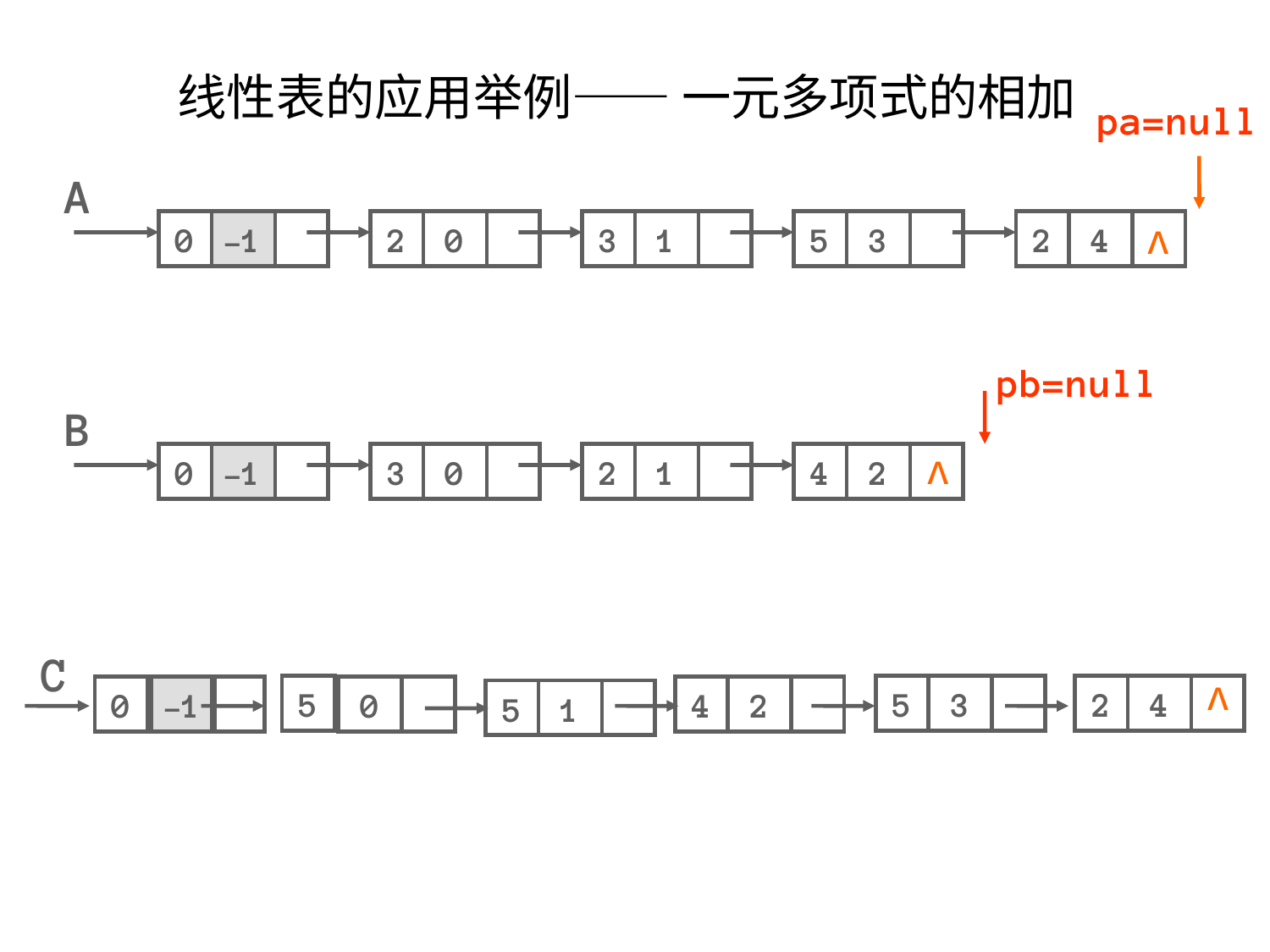

线性表的应用举例—— 一元多项式的相加
pa=null

A
ᴧ
0
-1

2
0

3
1

5
3

2
4

pb=null
B

ᴧ
0
-1

3
0

2
1

4
2

C
ᴧ
5
5
3

2
4

0
-1

0

4
2

5
1

197